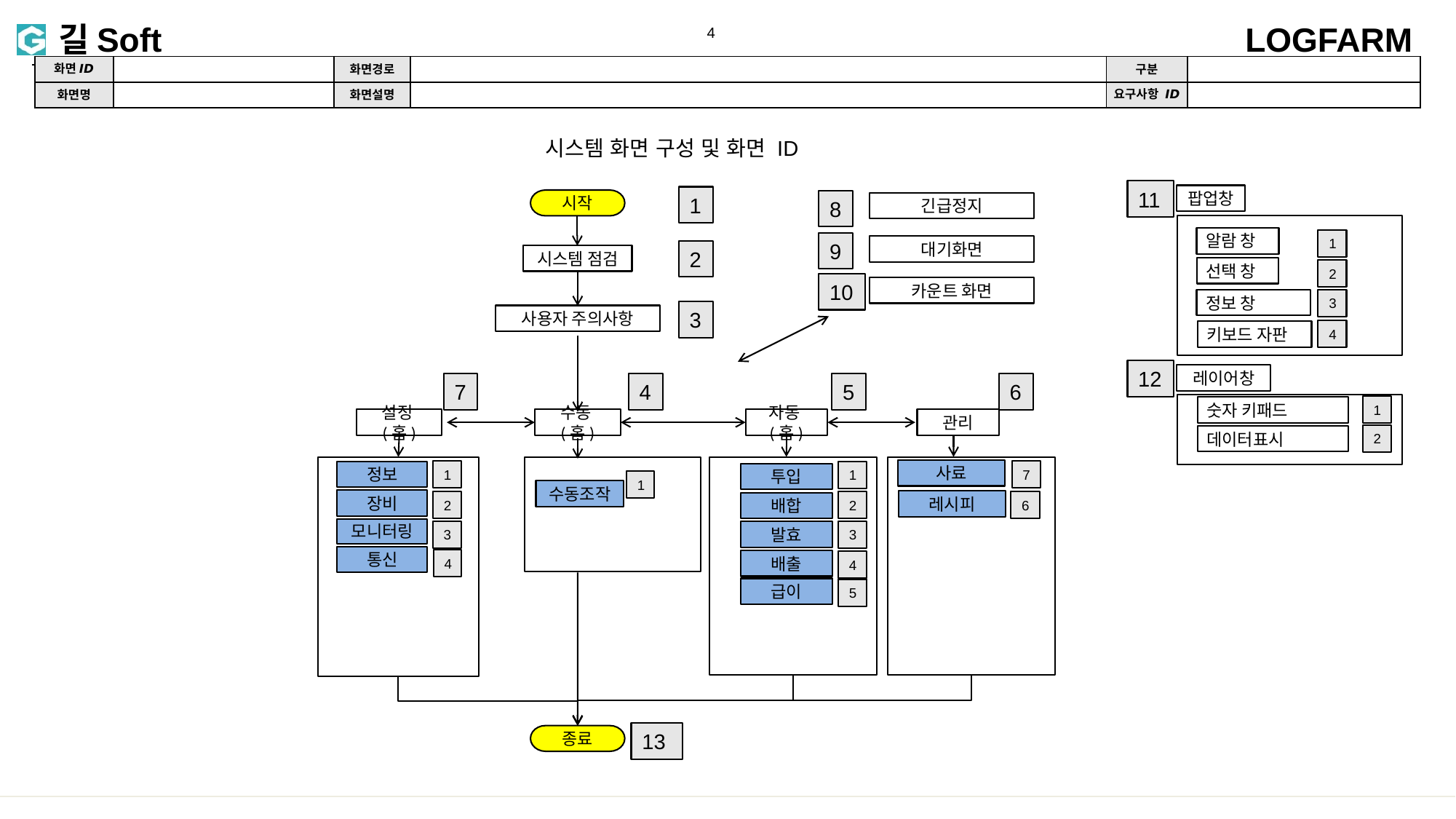

시스템 화면 구성 및 화면 ID
11
팝업창
1
시작
8
긴급정지

알람 창
1
9
대기화면
2
시스템 점검
선택 창
2
10
카운트 화면
3
정보 창
3
사용자 주의사항
4
키보드 자판
12
레이어창
7
5
6
4

1
숫자 키패드
설정(홈)
수동(홈)
자동(홈)
관리
2
데이터표시

사료
1
7
1
정보
투입
1
수동조작
장비
레시피
2
2
6
배합
모니터링
3
3
발효
통신
4
배출
4
급이
5
13
종료